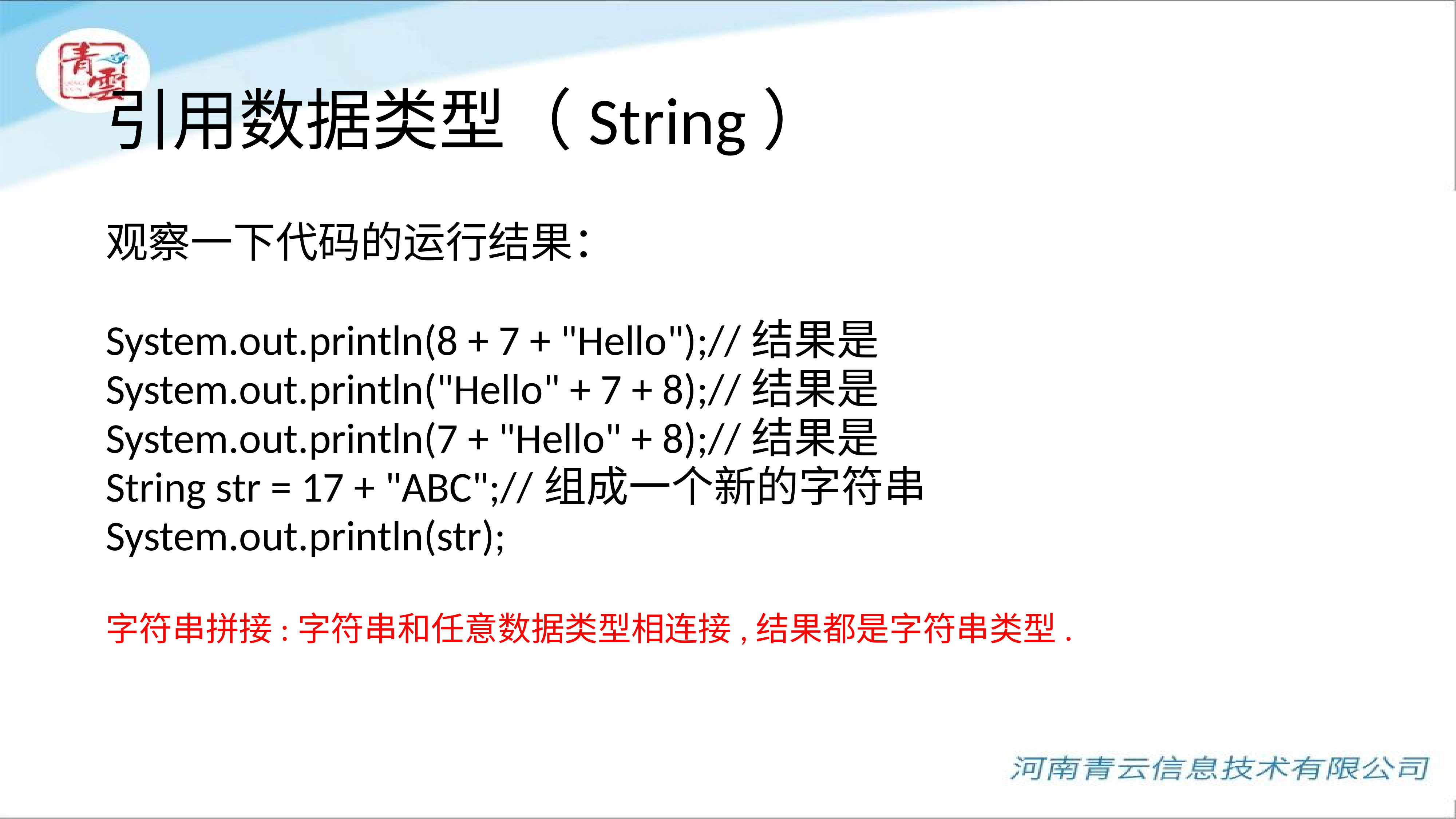

# 引用数据类型（String）
观察一下代码的运行结果：

System.out.println(8 + 7 + "Hello");//结果是
System.out.println("Hello" + 7 + 8);//结果是
System.out.println(7 + "Hello" + 8);//结果是
String str = 17 + "ABC";//组成一个新的字符串
System.out.println(str);

字符串拼接:字符串和任意数据类型相连接,结果都是字符串类型.